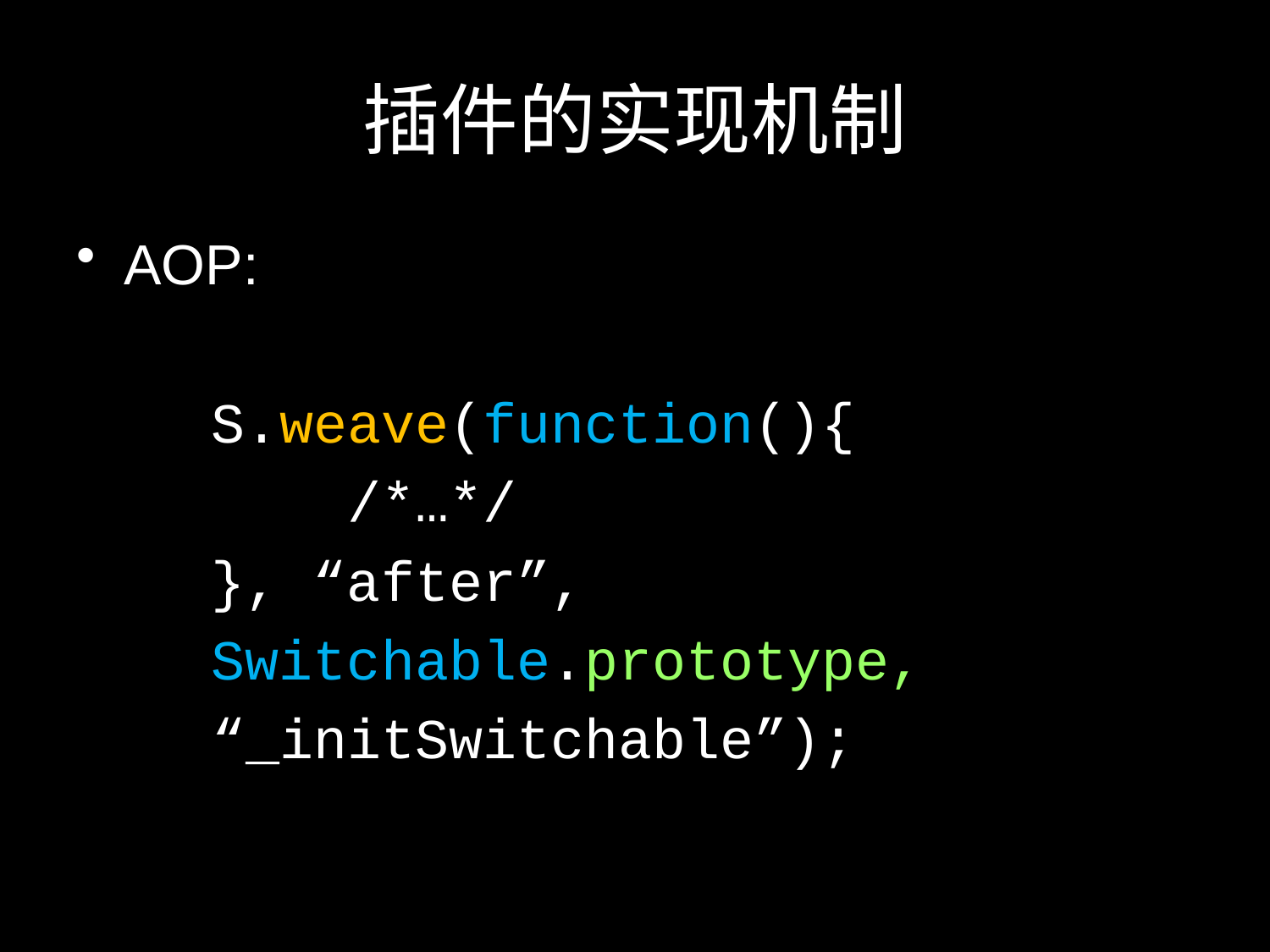

# 插件的实现机制
AOP:

    S.weave(function(){
        /*…*/
    }, “after”,
    Switchable.prototype,
    “_initSwitchable”);